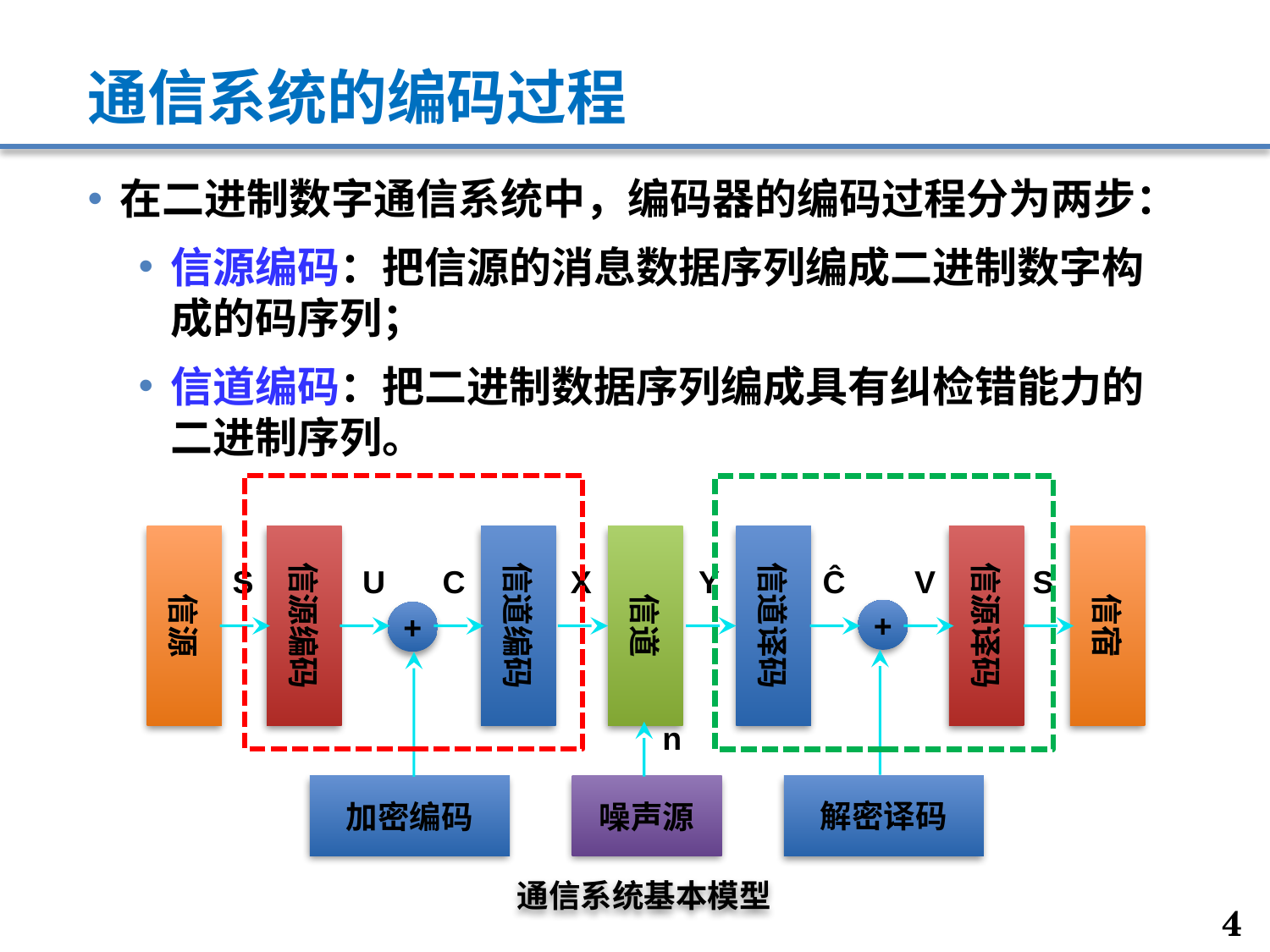

# 通信系统的编码过程
在二进制数字通信系统中，编码器的编码过程分为两步：
信源编码：把信源的消息数据序列编成二进制数字构成的码序列；
信道编码：把二进制数据序列编成具有纠检错能力的二进制序列。

信源
信源编码
信道编码
信道
信道译码
信源译码
信宿
S
U
C
X
Y
Ĉ
V
S
+
+

n

解密译码
加密编码
噪声源
通信系统基本模型
4